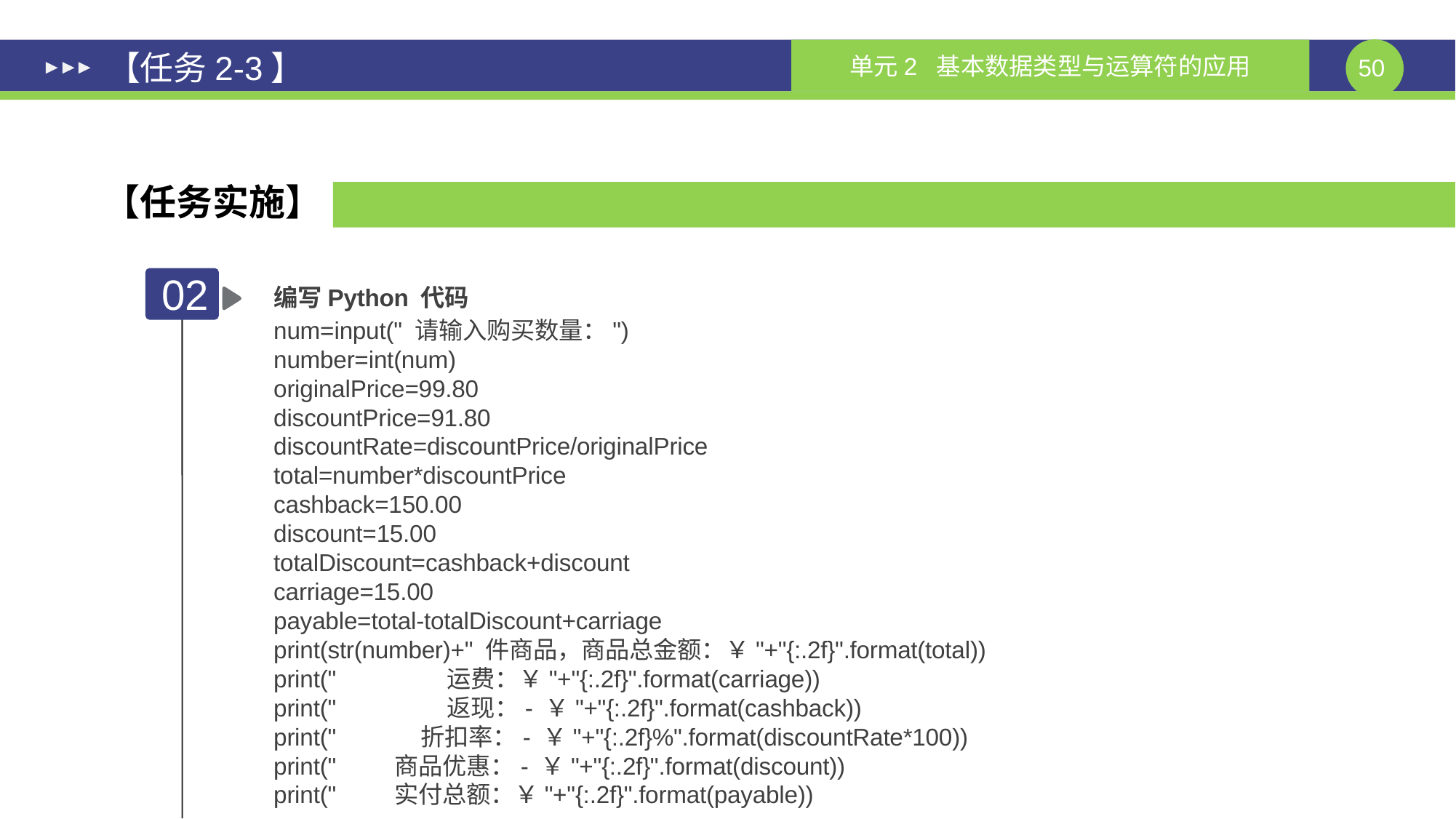

# 【任务2-3】
【任务实施】

编写Python 代码
02

num=input(" 请输入购买数量：")
number=int(num)
originalPrice=99.80
discountPrice=91.80
discountRate=discountPrice/originalPrice
total=number*discountPrice
cashback=150.00
discount=15.00
totalDiscount=cashback+discount
carriage=15.00
payable=total-totalDiscount+carriage
print(str(number)+" 件商品，商品总金额：￥"+"{:.2f}".format(total))
print("                运费：￥"+"{:.2f}".format(carriage))
print("                返现：- ￥"+"{:.2f}".format(cashback))
print("            折扣率：- ￥"+"{:.2f}%".format(discountRate*100))
print("        商品优惠：- ￥"+"{:.2f}".format(discount))
print("        实付总额：￥"+"{:.2f}".format(payable))